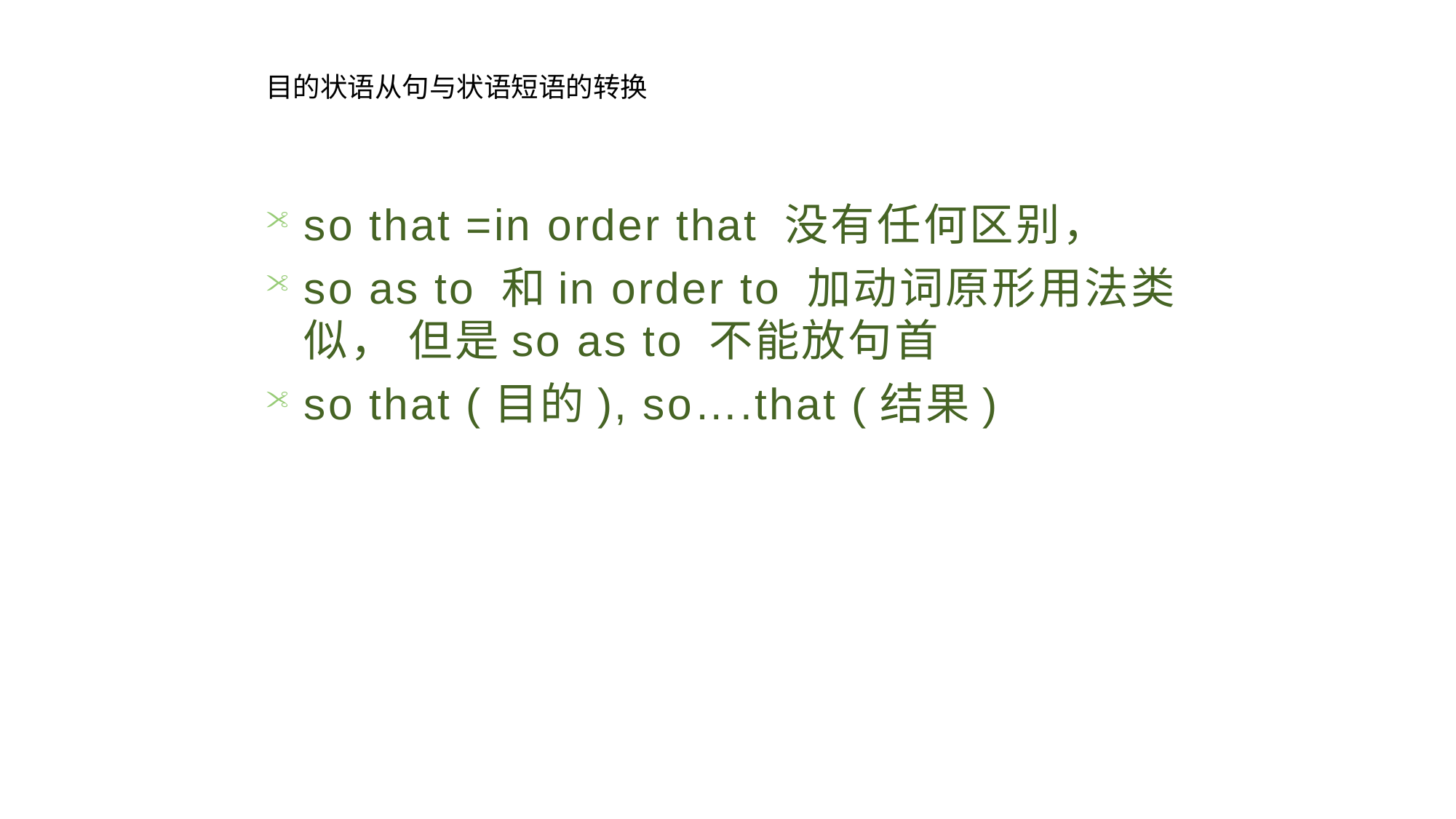

目的状语从句与状语短语的转换
so that =in order that 没有任何区别，
so as to 和in order to 加动词原形用法类似， 但是so as to 不能放句首
so that (目的), so….that (结果)